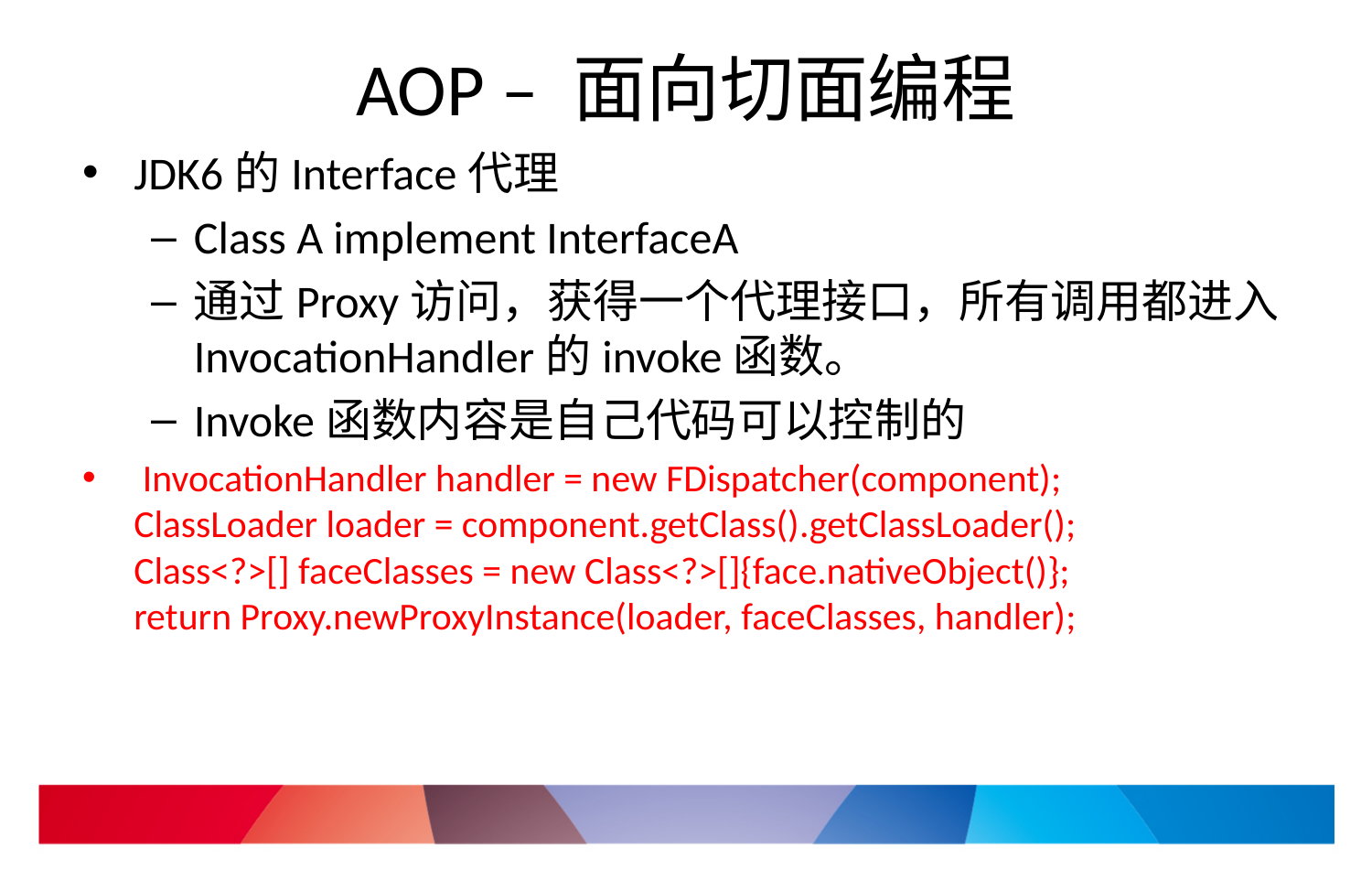

# AOP – 面向切面编程
JDK6的Interface代理
Class A implement InterfaceA
通过Proxy访问，获得一个代理接口，所有调用都进入
InvocationHandler的invoke函数。
Invoke函数内容是自己代码可以控制的
 InvocationHandler handler = new FDispatcher(component);
ClassLoader loader = component.getClass().getClassLoader();
Class<?>[] faceClasses = new Class<?>[]{face.nativeObject()};
return Proxy.newProxyInstance(loader, faceClasses, handler);